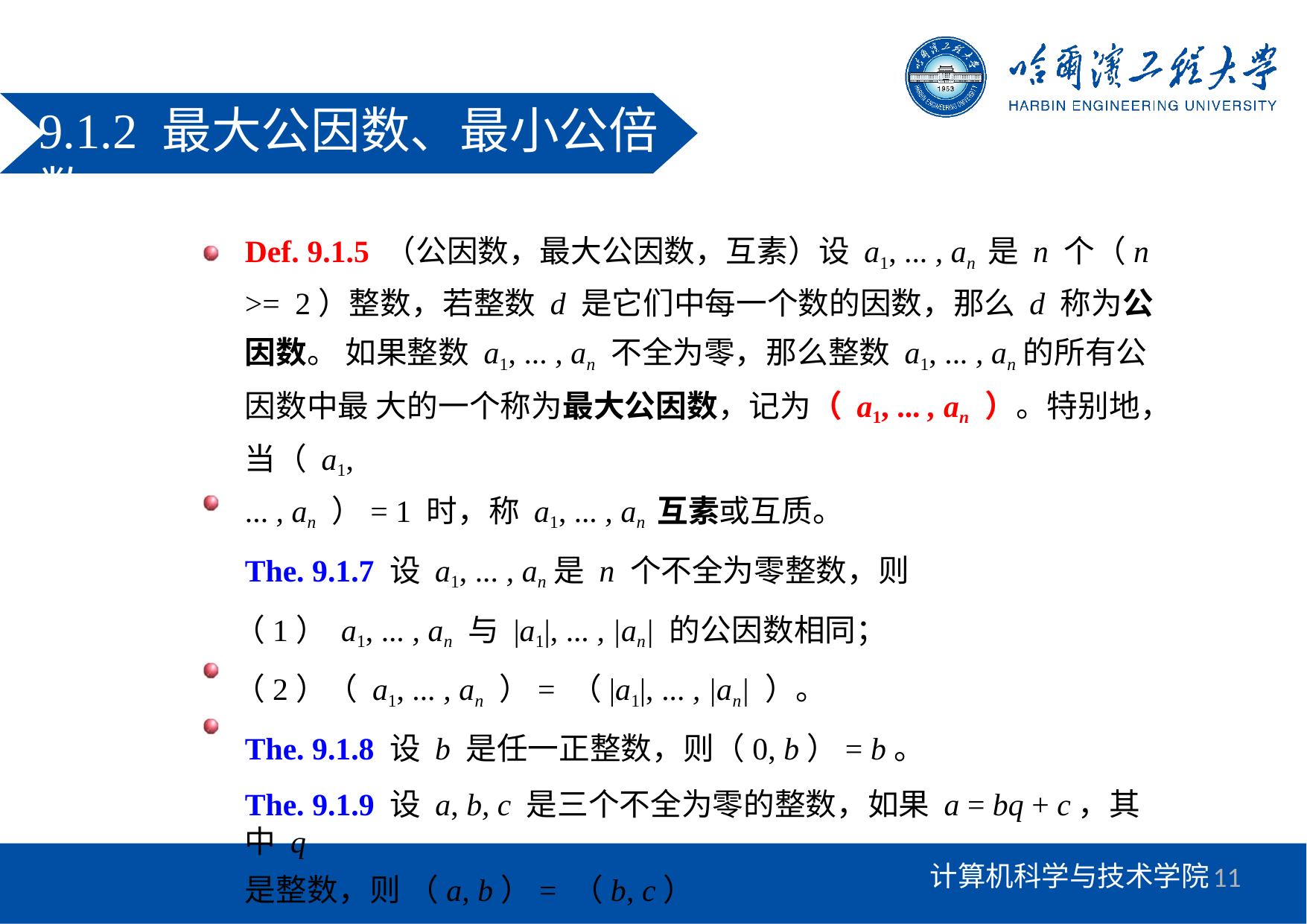

# 9.1.2 最大公因数、最小公倍数
Def. 9.1.5 （公因数，最大公因数，互素）设 a1, ... , an 是 n 个（n >=  2）整数，若整数 d 是它们中每一个数的因数，那么 d 称为公因数。 如果整数 a1, ... , an 不全为零，那么整数 a1, ... , an的所有公因数中最 大的一个称为最大公因数，记为（ a1, ... , an ）。特别地，当（ a1,
... , an ）= 1 时，称 a1, ... , an 互素或互质。
The. 9.1.7 设 a1, ... , an是 n 个不全为零整数，则
（1） a1, ... , an 与 |a1|, ... , |an| 的公因数相同；
（2）（ a1, ... , an ）= （|a1|, ... , |an| ）。
The. 9.1.8 设 b 是任一正整数，则（0, b）= b。
The. 9.1.9 设 a, b, c 是三个不全为零的整数，如果 a = bq + c，其中 q
是整数，则（a, b）= （b, c）

11